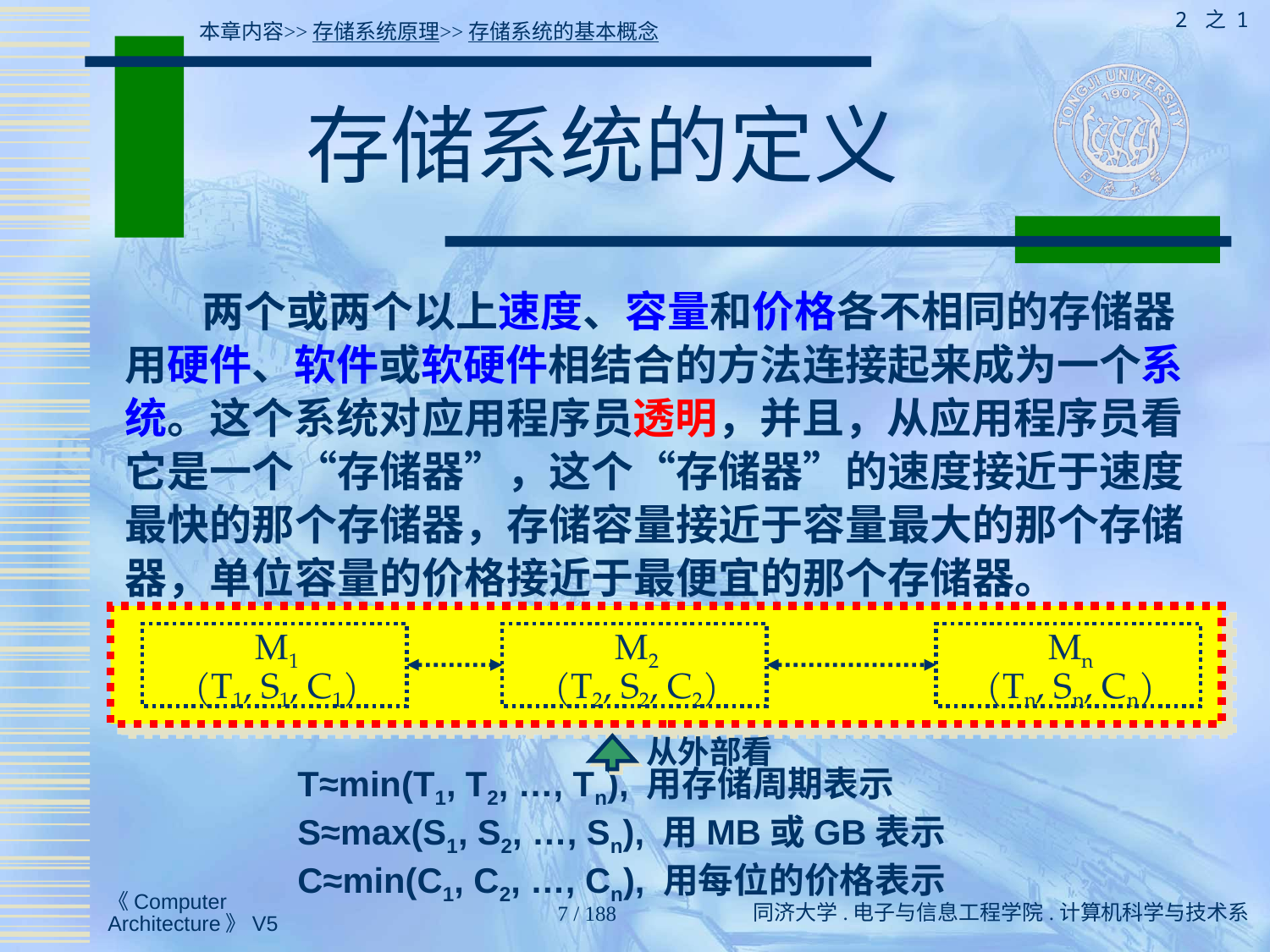

2 之 1
本章内容>>存储系统原理>>存储系统的基本概念
# 存储系统的定义
       两个或两个以上速度、容量和价格各不相同的存储器用硬件、软件或软硬件相结合的方法连接起来成为一个系统。这个系统对应用程序员透明，并且，从应用程序员看它是一个“存储器”，这个“存储器”的速度接近于速度最快的那个存储器，存储容量接近于容量最大的那个存储器，单位容量的价格接近于最便宜的那个存储器。

M1
(T1, S1, C1)
M2
(T2, S2, C2)
Mn
(Tn, Sn, Cn)

从外部看

T≈min(T1, T2, …, Tn), 用存储周期表示
S≈max(S1, S2, …, Sn), 用MB或GB表示
C≈min(C1, C2, …, Cn), 用每位的价格表示